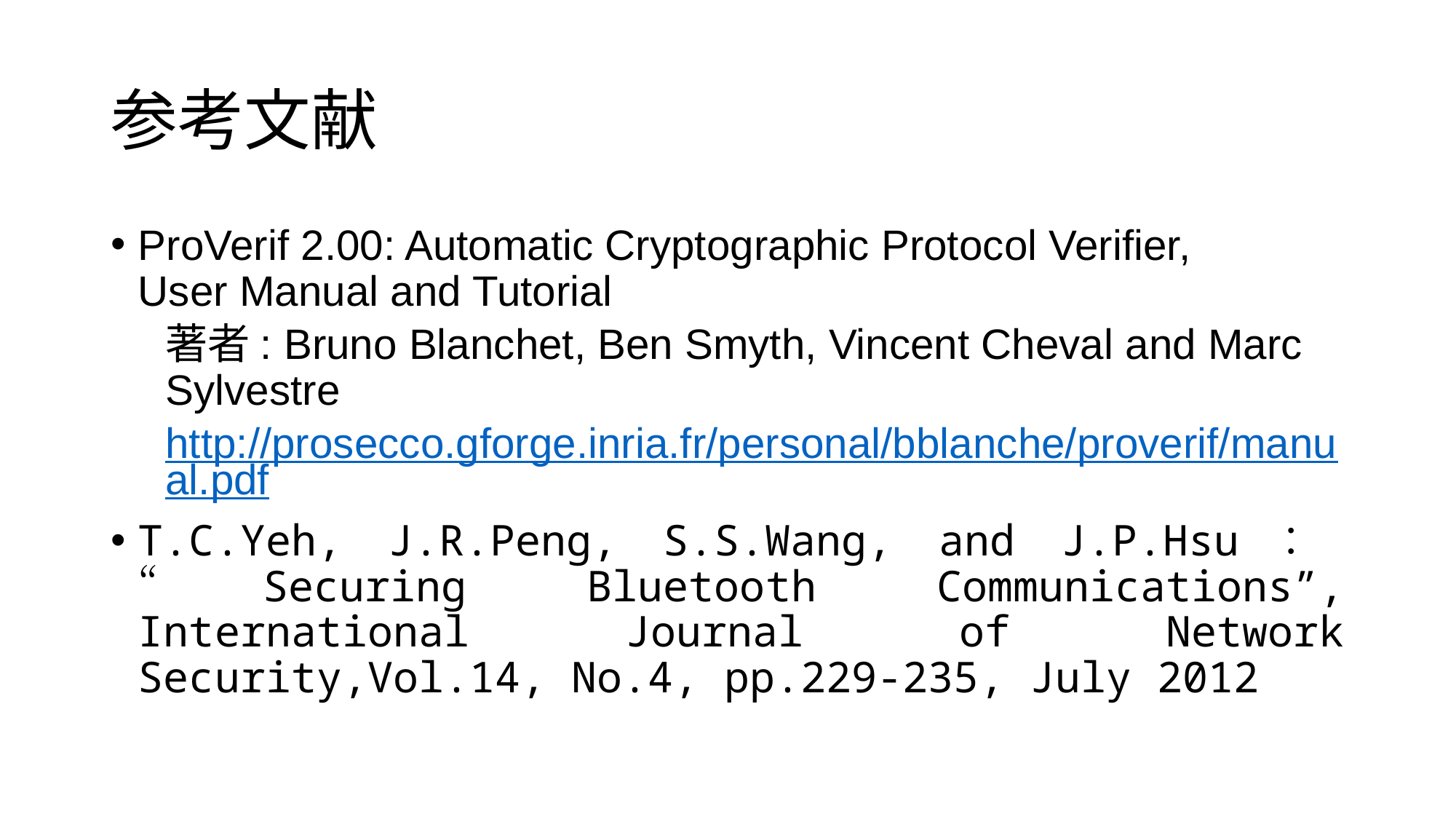

# 参考文献
ProVerif 2.00: Automatic Cryptographic Protocol Verifier,
User Manual and Tutorial
著者: Bruno Blanchet, Ben Smyth, Vincent Cheval and Marc Sylvestre
http://prosecco.gforge.inria.fr/personal/bblanche/proverif/manual.pdf
T.C.Yeh, J.R.Peng, S.S.Wang, and J.P.Hsu：  “Securing Bluetooth Communications”, International Journal of Network Security,Vol.14, No.4, pp.229-235, July 2012